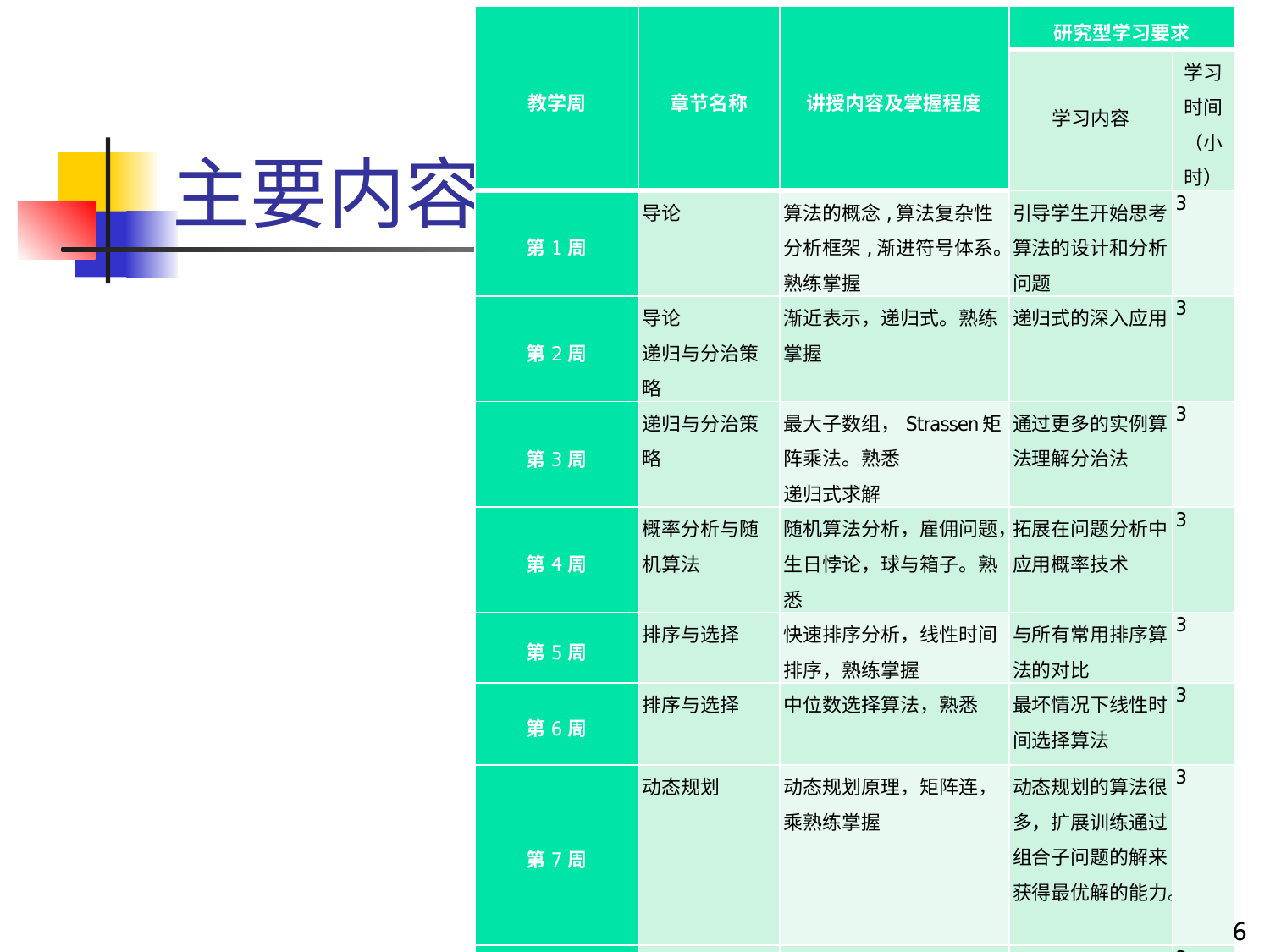

| 教学周 | 章节名称 | 讲授内容及掌握程度 | 研究型学习要求 |  |
| --- | --- | --- | --- | --- |
|  |  |  | 学习内容 | 学习时间（小时） |
| 第1周 | 导论 | 算法的概念,算法复杂性分析框架,渐进符号体系。熟练掌握 | 引导学生开始思考算法的设计和分析问题 | 3 |
| 第2周 | 导论 递归与分治策略 | 渐近表示，递归式。熟练掌握 | 递归式的深入应用 | 3 |
| 第3周 | 递归与分治策略 | 最大子数组，Strassen矩阵乘法。熟悉 递归式求解 | 通过更多的实例算法理解分治法 | 3 |
| 第4周 | 概率分析与随机算法 | 随机算法分析，雇佣问题，生日悖论，球与箱子。熟悉 | 拓展在问题分析中应用概率技术 | 3 |
| 第5周 | 排序与选择 | 快速排序分析，线性时间排序，熟练掌握 | 与所有常用排序算法的对比 | 3 |
| 第6周 | 排序与选择 | 中位数选择算法，熟悉 | 最坏情况下线性时间选择算法 | 3 |
| 第7周 | 动态规划 | 动态规划原理，矩阵连，乘熟练掌握 | 动态规划的算法很多，扩展训练通过组合子问题的解来获得最优解的能力。 | 3 |
| 第8周 | 动态规划 | 最长公共子链，最优二叉搜索树，熟悉 | 动态规划算法 | 3 |
# 主要内容
6